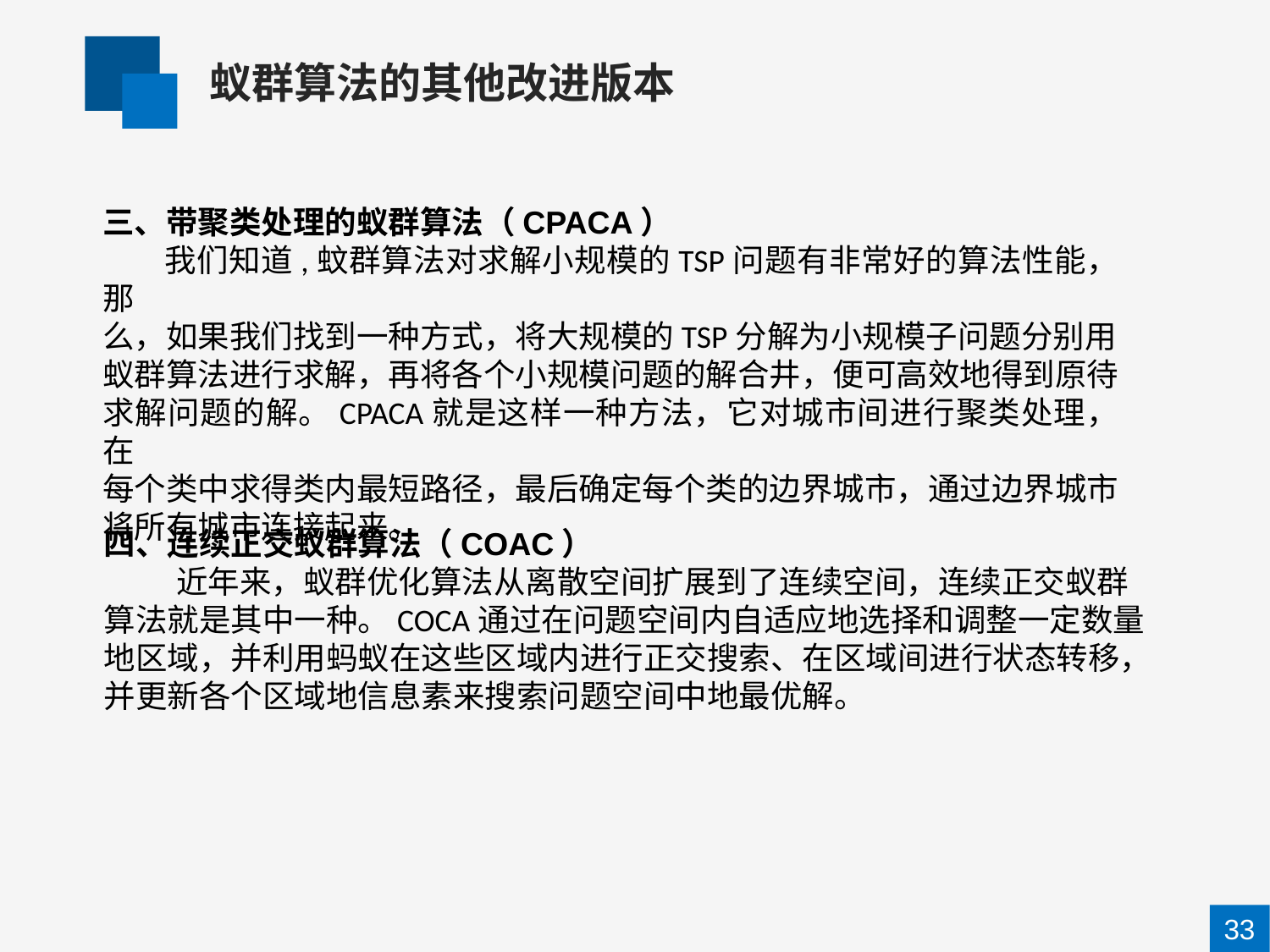

蚁群算法的其他改进版本
三、带聚类处理的蚁群算法（CPACA）
       我们知道,蚊群算法对求解小规模的TSP问题有非常好的算法性能，那
么，如果我们找到一种方式，将大规模的TSP分解为小规模子问题分别用
蚁群算法进行求解，再将各个小规模问题的解合井，便可高效地得到原待
求解问题的解。CPACA就是这样一种方法，它对城市间进行聚类处理，在
每个类中求得类内最短路径，最后确定每个类的边界城市，通过边界城市
将所有城市连接起来。

四、连续正交蚁群算法（COAC）
         近年来，蚁群优化算法从离散空间扩展到了连续空间，连续正交蚁群
算法就是其中一种。COCA通过在问题空间内自适应地选择和调整一定数量
地区域，并利用蚂蚁在这些区域内进行正交搜索、在区域间进行状态转移，
并更新各个区域地信息素来搜索问题空间中地最优解。
33